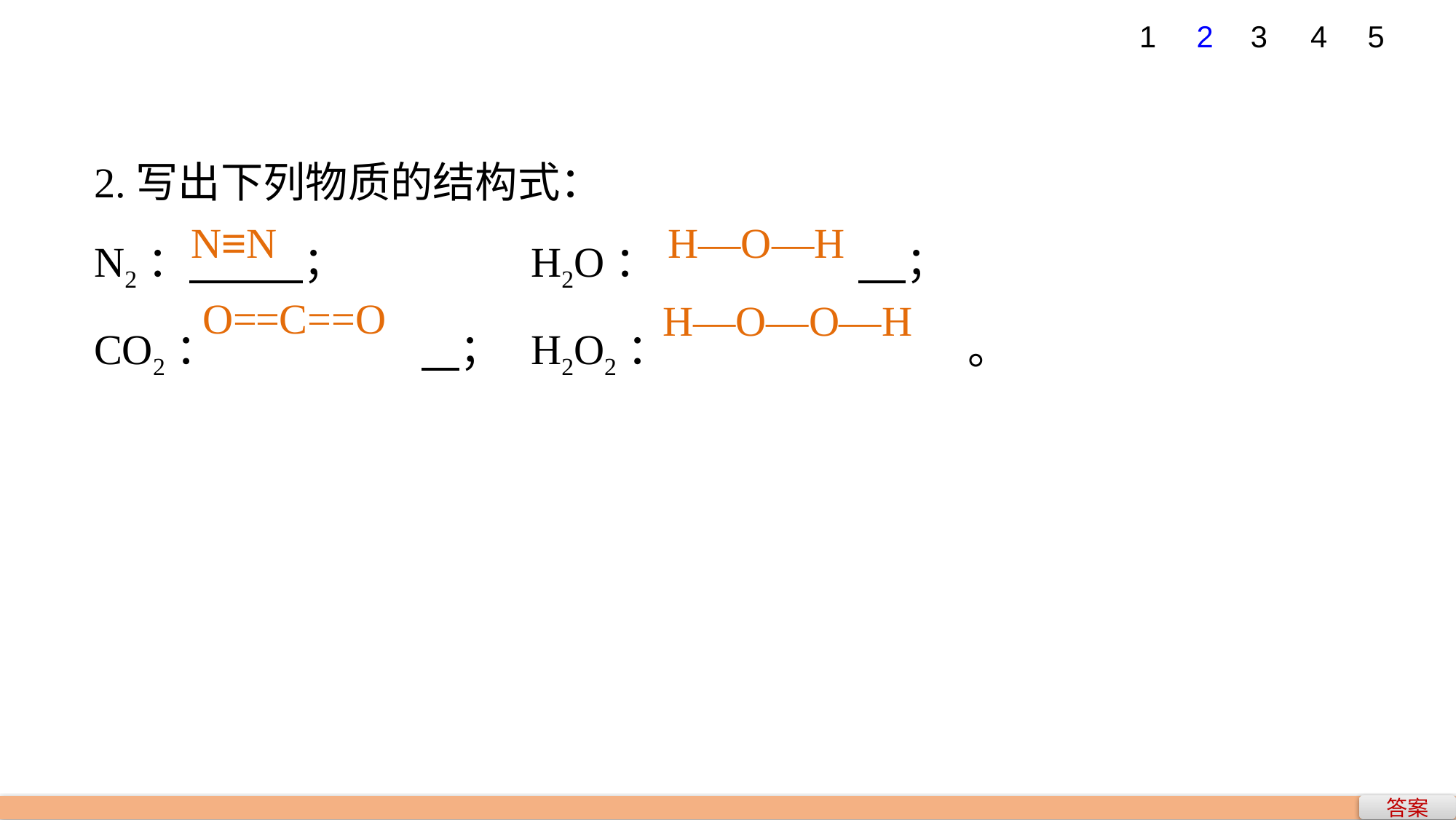

1
2
3
4
5
2.写出下列物质的结构式：
N2：            ；		H2O：		     ；
CO2：		    ；	H2O2：			。
N≡N
H—O—H
O==C==O
H—O—O—H
答案